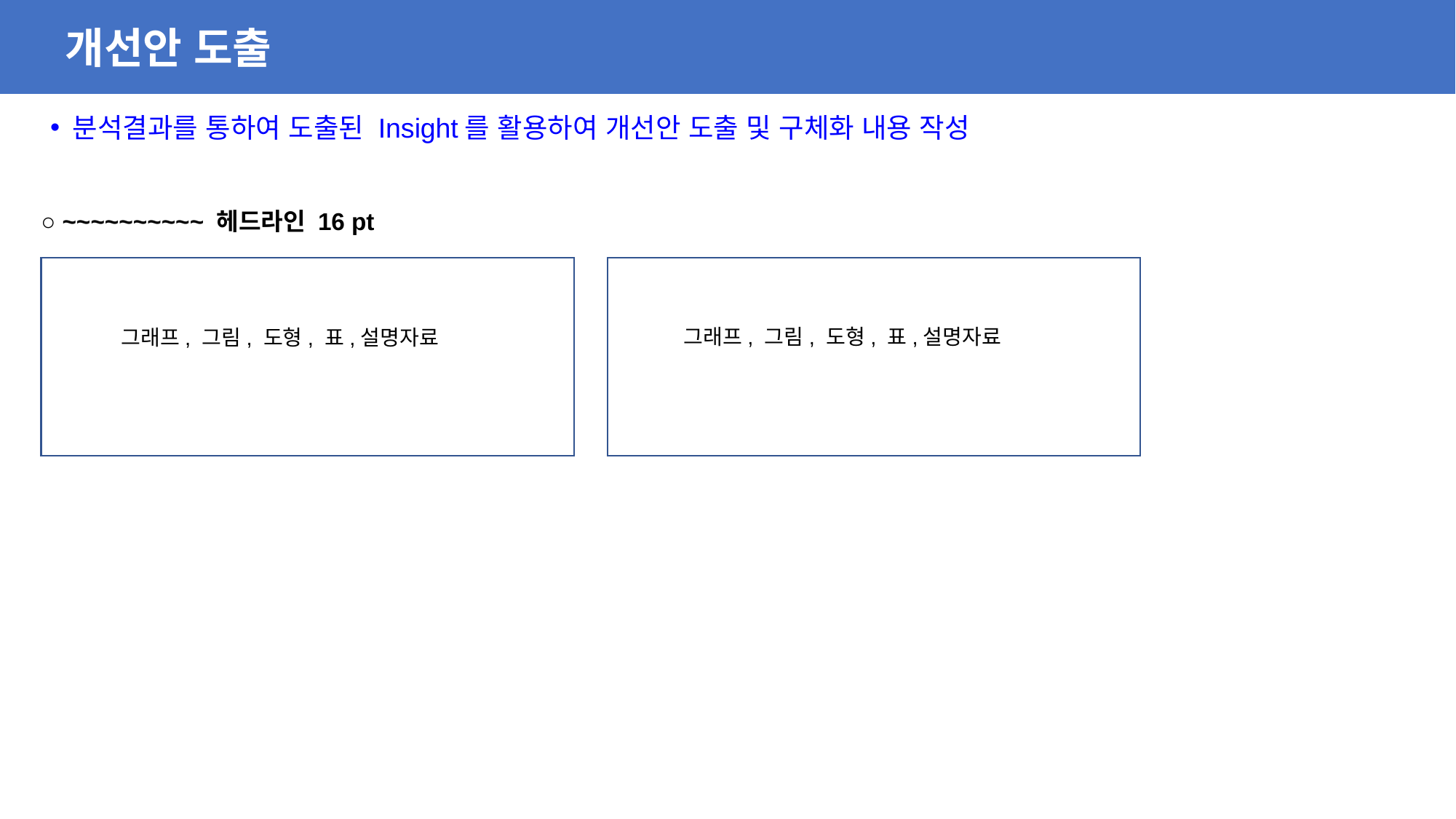

개선안 도출
 분석결과를 통하여 도출된 Insight를 활용하여 개선안 도출 및 구체화 내용 작성
○ ~~~~~~~~~~ 헤드라인 16 pt

그래프, 그림, 도형, 표,설명자료

그래프, 그림, 도형, 표,설명자료